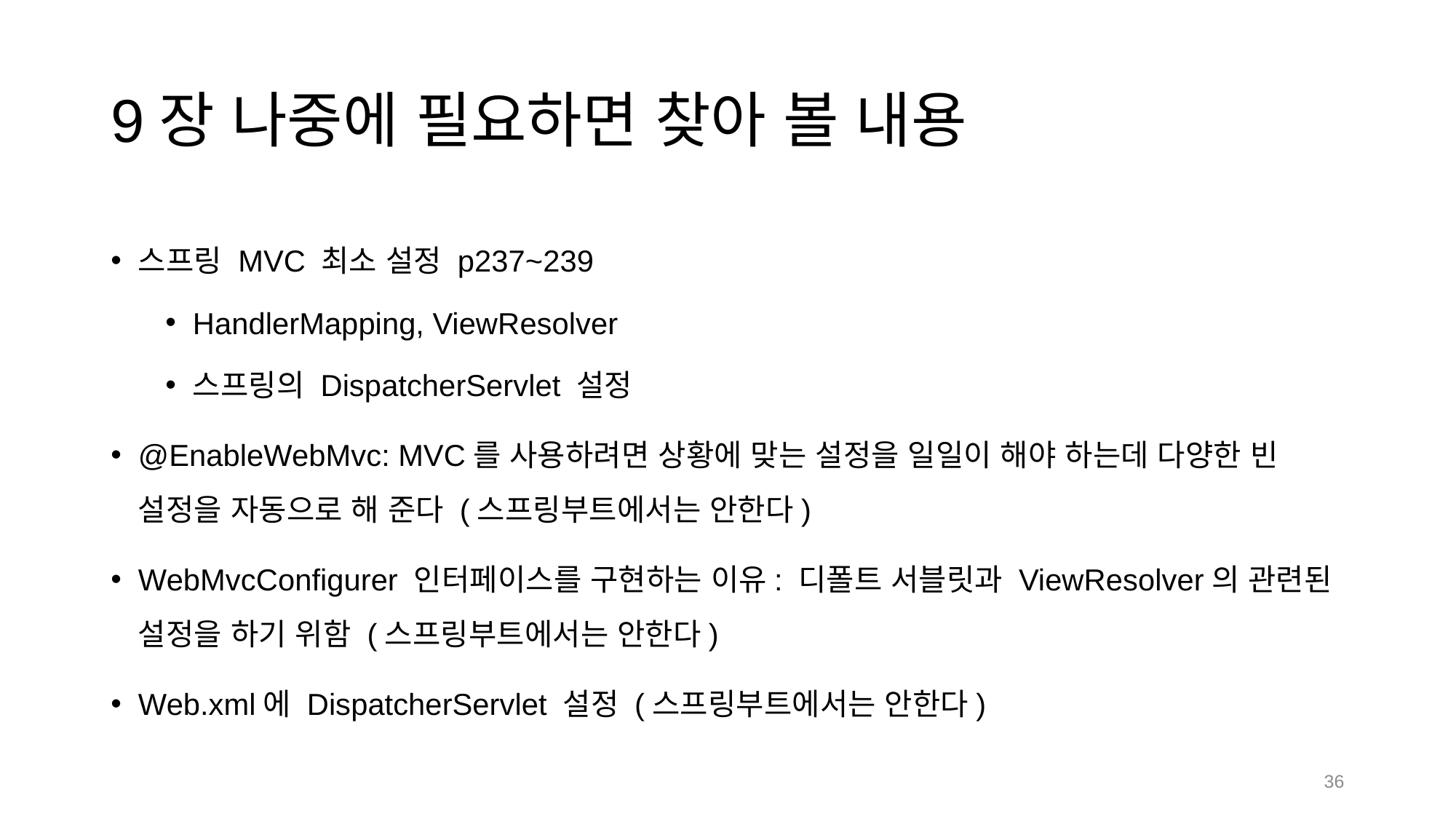

# 9장 나중에 필요하면 찾아 볼 내용
스프링 MVC 최소 설정 p237~239
HandlerMapping, ViewResolver
스프링의 DispatcherServlet 설정
@EnableWebMvc: MVC를 사용하려면 상황에 맞는 설정을 일일이 해야 하는데 다양한 빈 설정을 자동으로 해 준다 (스프링부트에서는 안한다)
WebMvcConfigurer 인터페이스를 구현하는 이유: 디폴트 서블릿과 ViewResolver의 관련된 설정을 하기 위함 (스프링부트에서는 안한다)
Web.xml에 DispatcherServlet 설정 (스프링부트에서는 안한다)

36